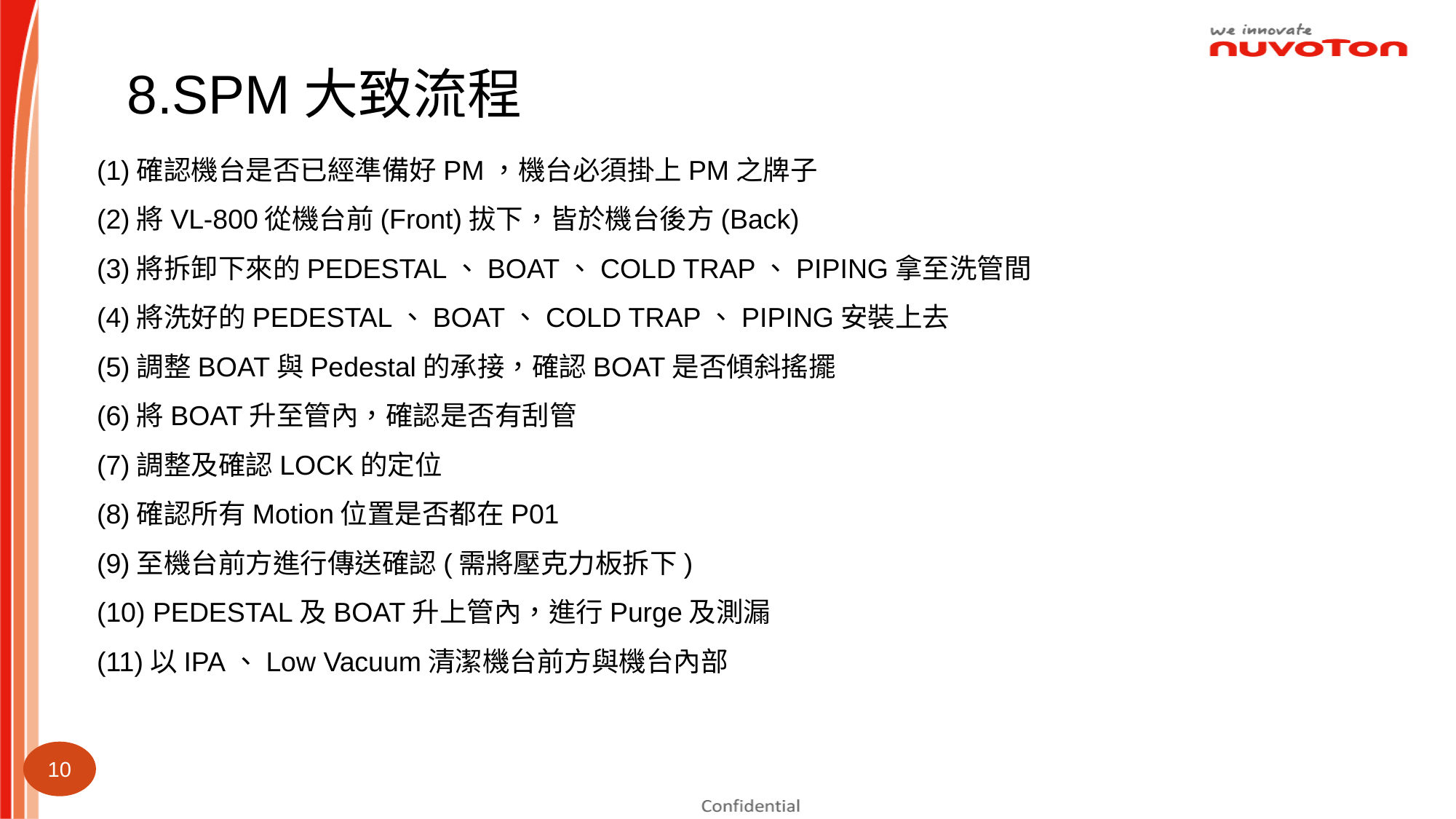

8.SPM大致流程
(1)確認機台是否已經準備好PM，機台必須掛上PM之牌子
(2)將VL-800從機台前(Front)拔下，皆於機台後方(Back)
(3)將拆卸下來的PEDESTAL、BOAT、COLD TRAP、PIPING拿至洗管間
(4)將洗好的PEDESTAL、BOAT、COLD TRAP、PIPING安裝上去
(5)調整BOAT與Pedestal的承接，確認BOAT是否傾斜搖擺
(6)將BOAT升至管內，確認是否有刮管
(7)調整及確認LOCK的定位
(8)確認所有Motion位置是否都在P01
(9)至機台前方進行傳送確認(需將壓克力板拆下)
(10) PEDESTAL及BOAT升上管內，進行Purge及測漏
(11)以IPA、Low Vacuum清潔機台前方與機台內部
10